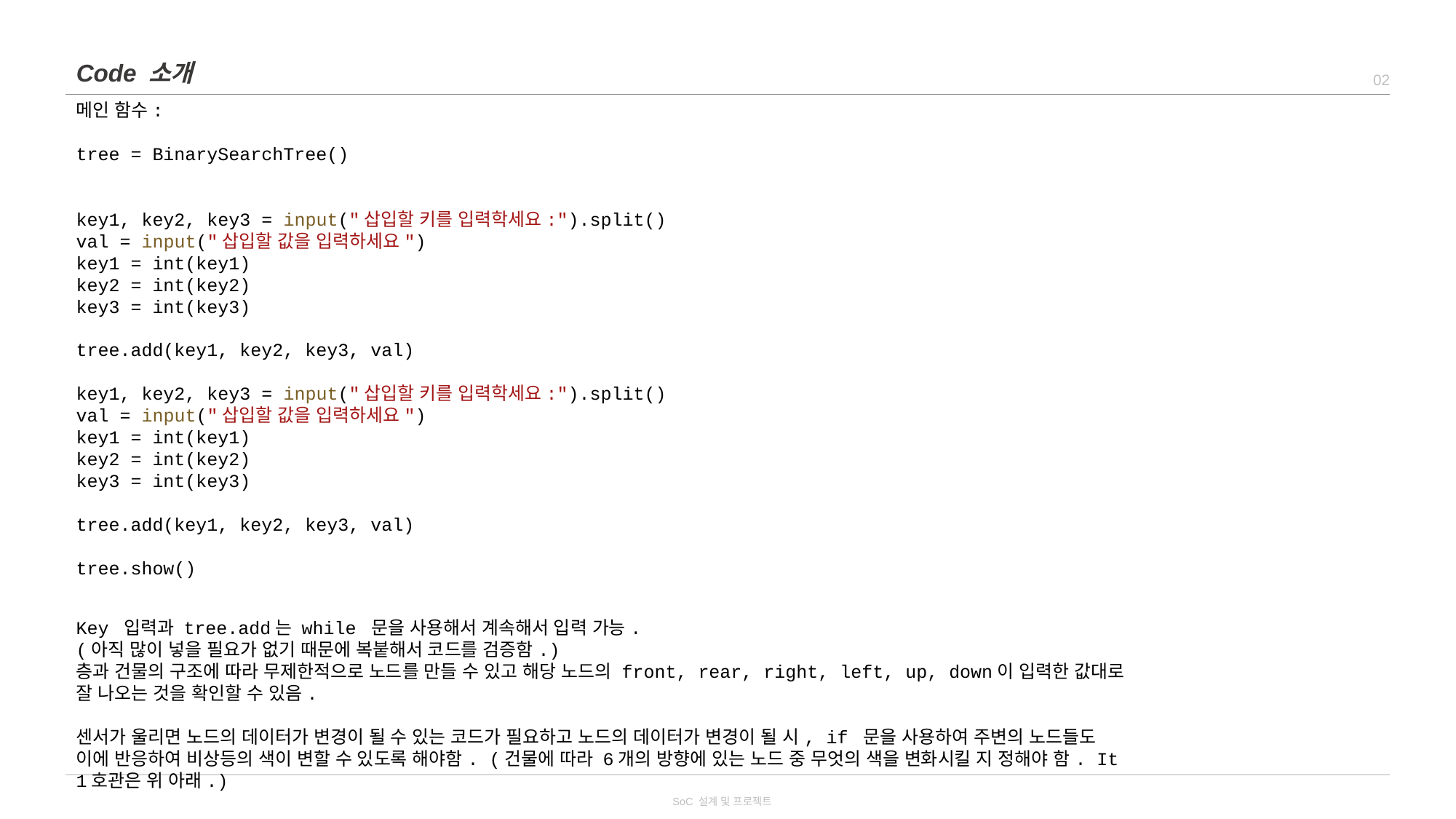

| Code 소개 | 02 |
| --- | --- |
메인 함수:

tree = BinarySearchTree()
key1, key2, key3 = input("삽입할 키를 입력학세요:").split()
val = input("삽입할 값을 입력하세요")
key1 = int(key1)
key2 = int(key2)
key3 = int(key3)
tree.add(key1, key2, key3, val)
key1, key2, key3 = input("삽입할 키를 입력학세요:").split()
val = input("삽입할 값을 입력하세요")
key1 = int(key1)
key2 = int(key2)
key3 = int(key3)
tree.add(key1, key2, key3, val)
tree.show()

Key 입력과 tree.add는 while 문을 사용해서 계속해서 입력 가능.
(아직 많이 넣을 필요가 없기 때문에 복붙해서 코드를 검증함.)
층과 건물의 구조에 따라 무제한적으로 노드를 만들 수 있고 해당 노드의 front, rear, right, left, up, down이 입력한 값대로 잘 나오는 것을 확인할 수 있음.

센서가 울리면 노드의 데이터가 변경이 될 수 있는 코드가 필요하고 노드의 데이터가 변경이 될 시, if 문을 사용하여 주변의 노드들도 이에 반응하여 비상등의 색이 변할 수 있도록 해야함. (건물에 따라 6개의 방향에 있는 노드 중 무엇의 색을 변화시킬 지 정해야 함. It 1호관은 위 아래.)
| SoC 설계 및 프로젝트 |
| --- |